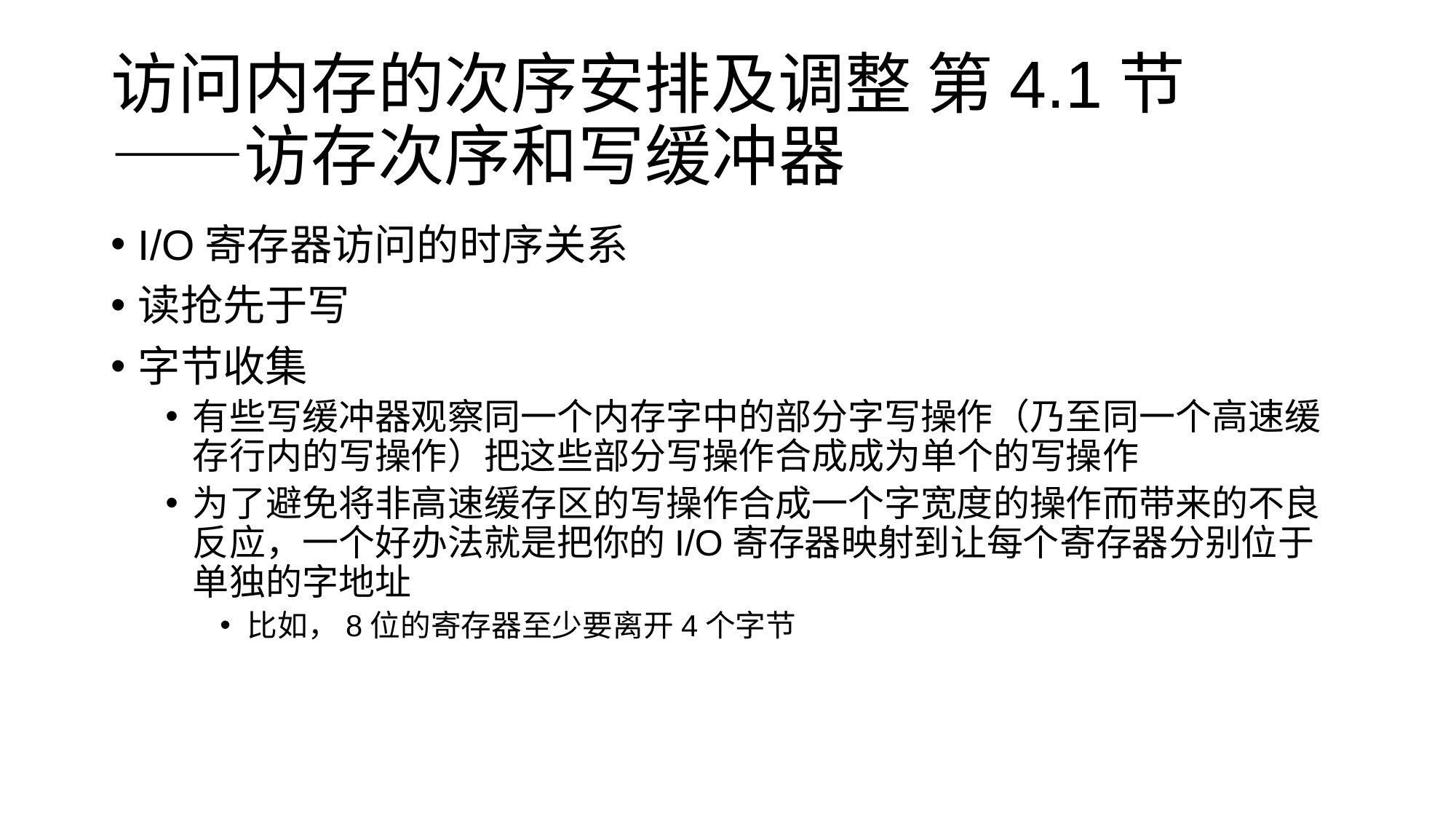

# 访问内存的次序安排及调整 第4.1节 ——访存次序和写缓冲器
I/O寄存器访问的时序关系
读抢先于写
字节收集
有些写缓冲器观察同一个内存字中的部分字写操作（乃至同一个高速缓存行内的写操作）把这些部分写操作合成成为单个的写操作
为了避免将非高速缓存区的写操作合成一个字宽度的操作而带来的不良反应，一个好办法就是把你的I/O寄存器映射到让每个寄存器分别位于单独的字地址
比如，8位的寄存器至少要离开4个字节